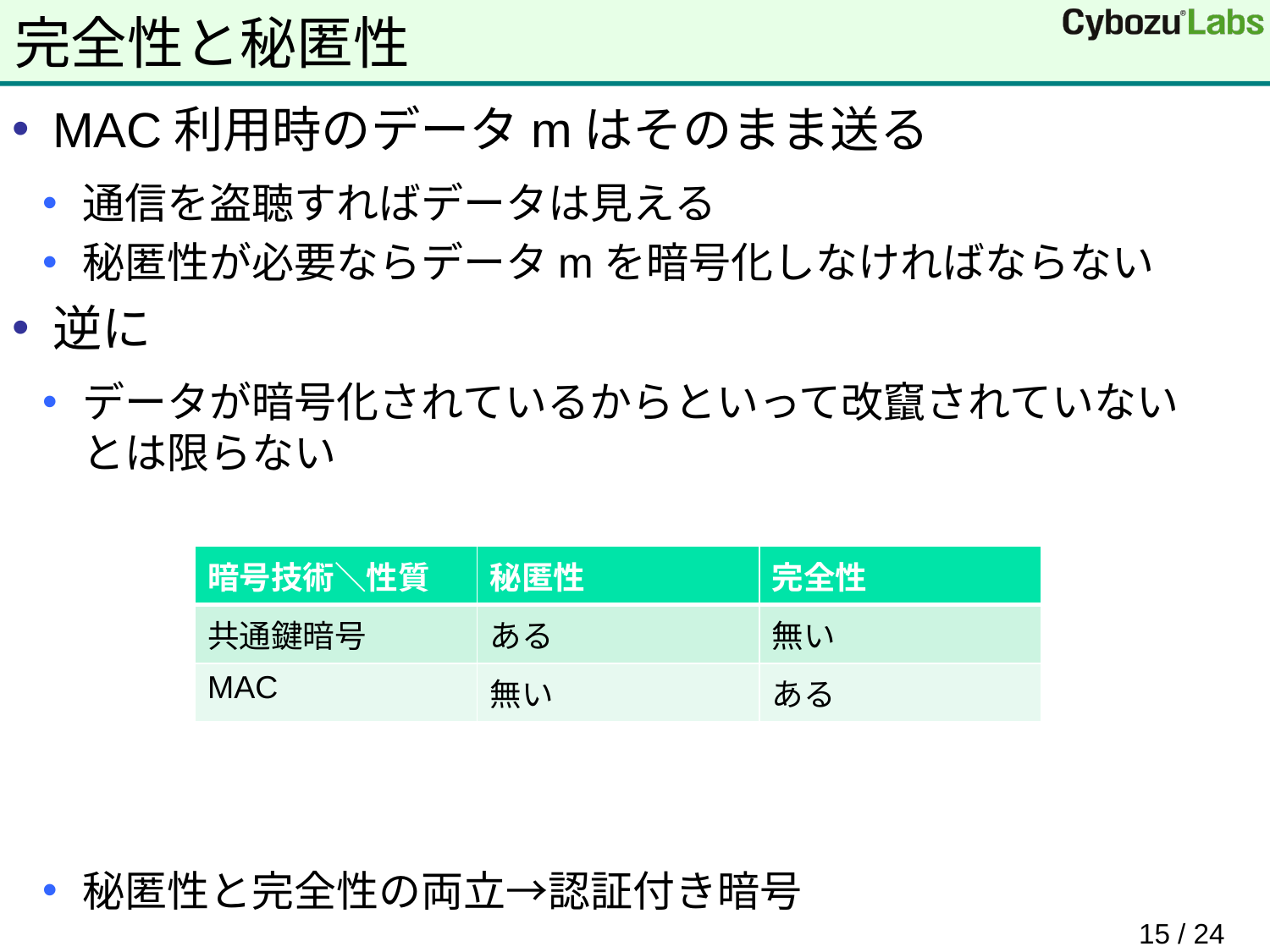

# 完全性と秘匿性
MAC利用時のデータmはそのまま送る
通信を盗聴すればデータは見える
秘匿性が必要ならデータmを暗号化しなければならない
逆に
データが暗号化されているからといって改竄されていない
とは限らない

秘匿性と完全性の両立→認証付き暗号
| 暗号技術＼性質 | 秘匿性 | 完全性 |
| --- | --- | --- |
| 共通鍵暗号 | ある | 無い |
| MAC | 無い | ある |
    15 / 24